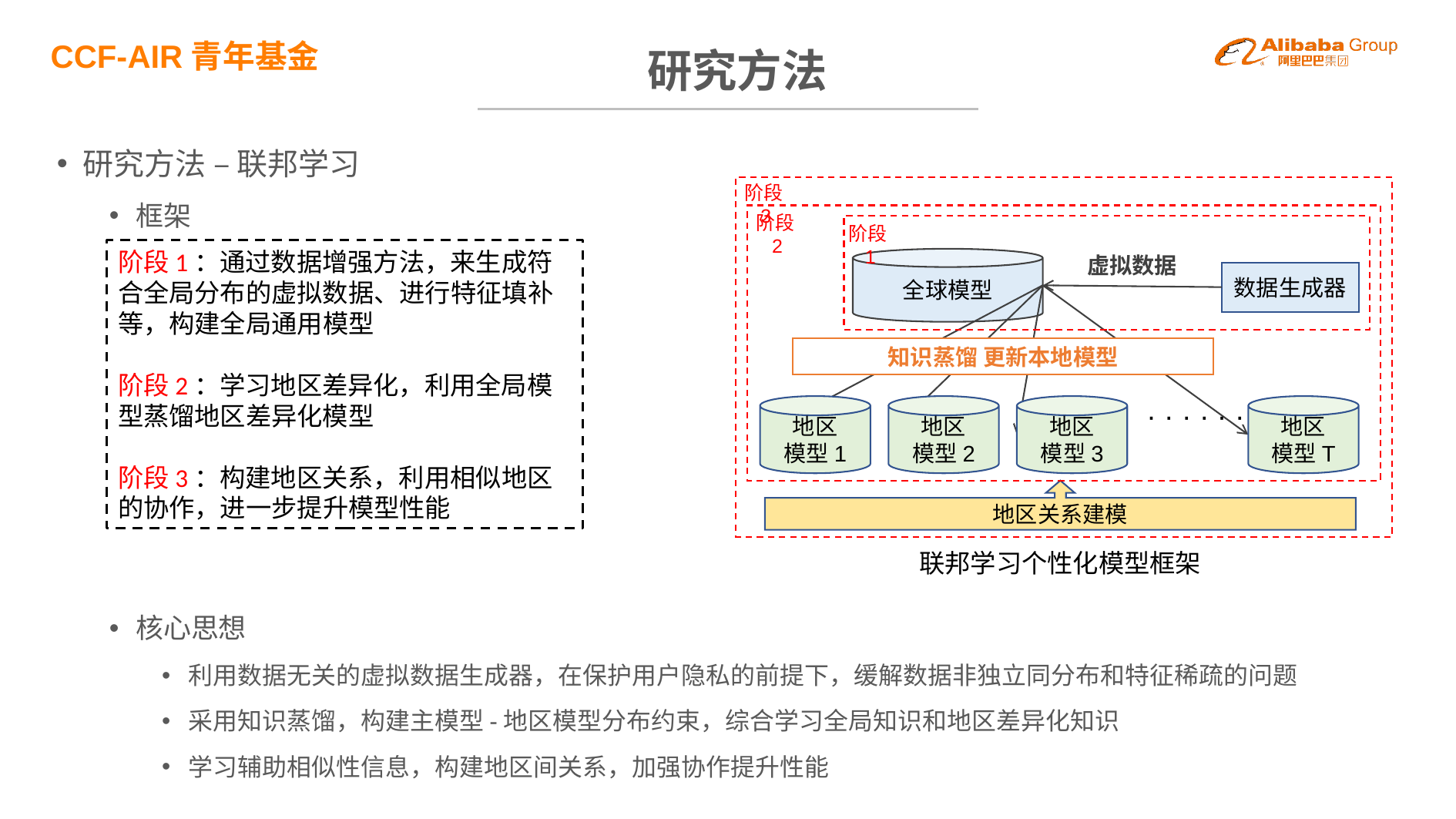

BBAAD9C20180234D78E509342D30B68042B9B2091AC58B80A1D98F3CB1E32B745B46B2386164DB0F22492E08C84624EC2D0921AAA1D0EBB11B5EC254370E25D524FE053D7C25E687A49429D76ED243B22E22E5817C4904A6A8CEB19A51160C68DC162490BEB
# 研究方法
研究方法 – 联邦学习
框架

核心思想
利用数据无关的虚拟数据生成器，在保护用户隐私的前提下，缓解数据非独立同分布和特征稀疏的问题
采用知识蒸馏，构建主模型-地区模型分布约束，综合学习全局知识和地区差异化知识
学习辅助相似性信息，构建地区间关系，加强协作提升性能

阶段3

阶段2

阶段1

虚拟数据
全球模型
数据生成器
知识蒸馏 更新本地模型
· · · · · ·
地区
模型1
地区
模型2
地区
模型3
地区
模型T
地区关系建模
阶段1：通过数据增强方法，来生成符合全局分布的虚拟数据、进行特征填补等，构建全局通用模型

阶段2：学习地区差异化，利用全局模型蒸馏地区差异化模型

阶段3：构建地区关系，利用相似地区的协作，进一步提升模型性能
联邦学习个性化模型框架